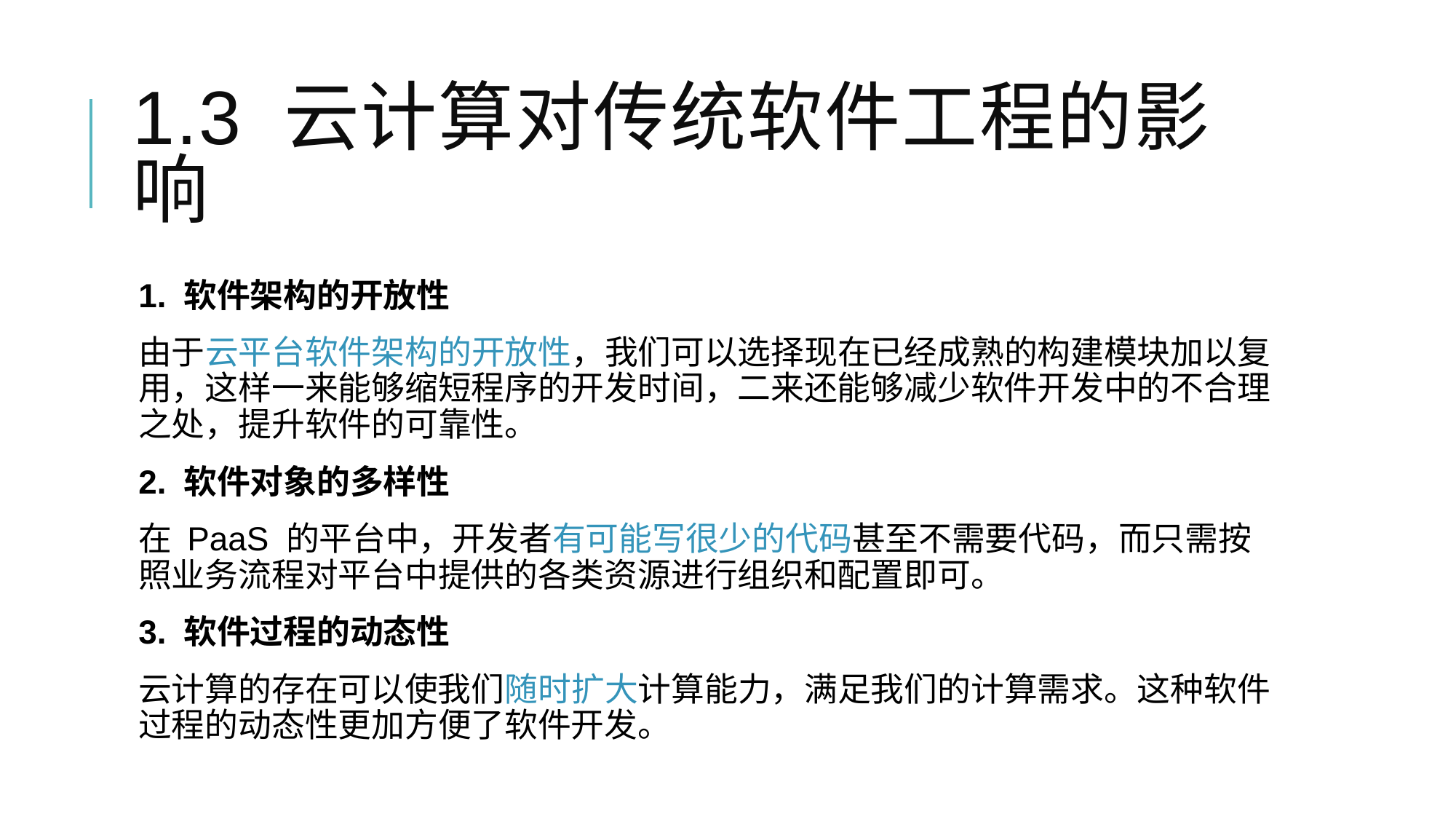

# 1.3 云计算对传统软件工程的影响
1. 软件架构的开放性
由于云平台软件架构的开放性，我们可以选择现在已经成熟的构建模块加以复用，这样一来能够缩短程序的开发时间，二来还能够减少软件开发中的不合理之处，提升软件的可靠性。
2. 软件对象的多样性
在 PaaS 的平台中，开发者有可能写很少的代码甚至不需要代码，而只需按照业务流程对平台中提供的各类资源进行组织和配置即可。
3. 软件过程的动态性
云计算的存在可以使我们随时扩大计算能力，满足我们的计算需求。这种软件过程的动态性更加方便了软件开发。